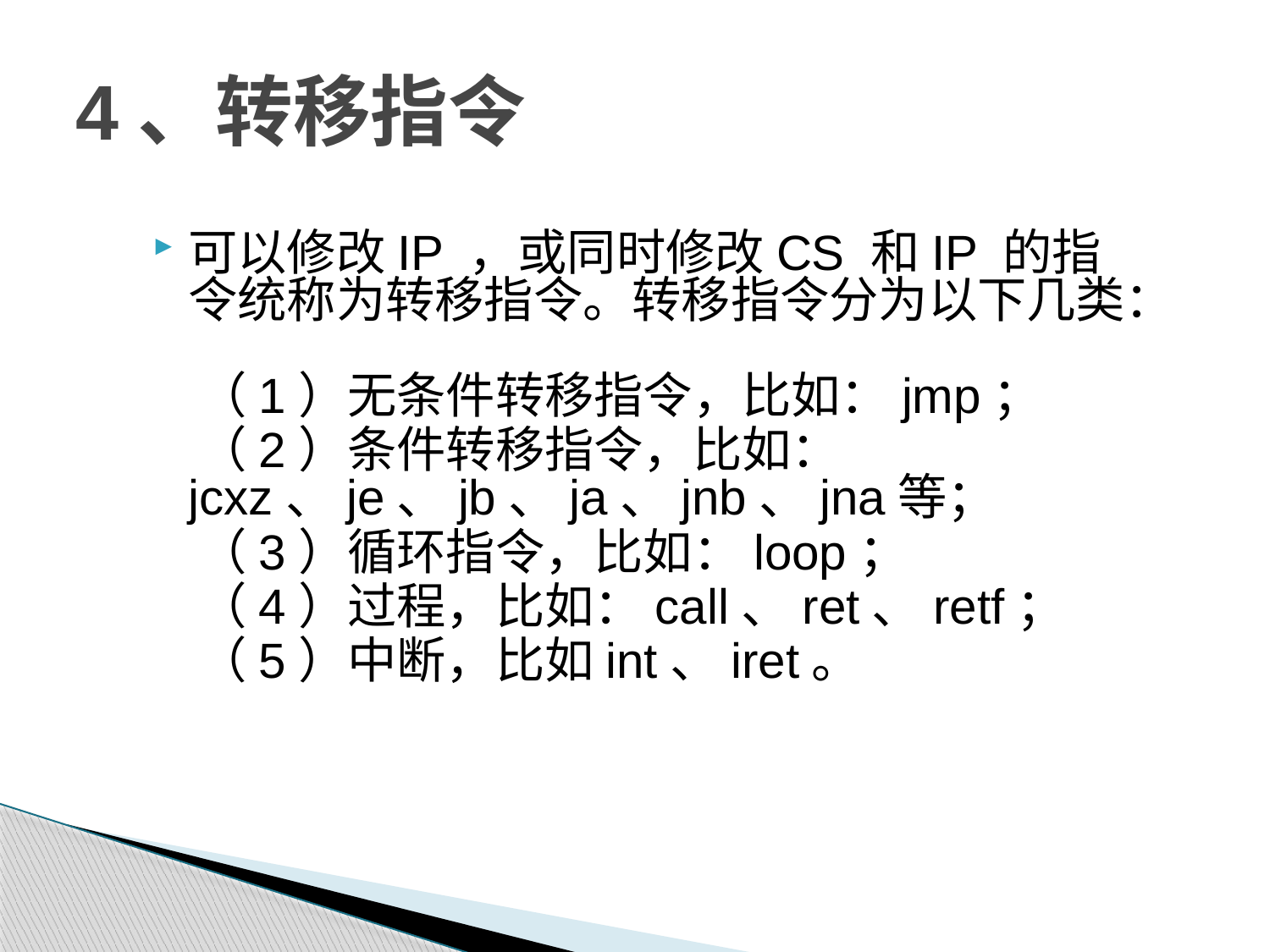

# 4、转移指令
可以修改IP ，或同时修改CS 和IP 的指令统称为转移指令。转移指令分为以下几类：
   （1）无条件转移指令，比如：jmp；
   （2）条件转移指令，比如：jcxz、je、jb、ja、jnb、jna等；
   （3）循环指令，比如：loop；
   （4）过程，比如：call、ret、retf；
   （5）中断，比如int、iret。